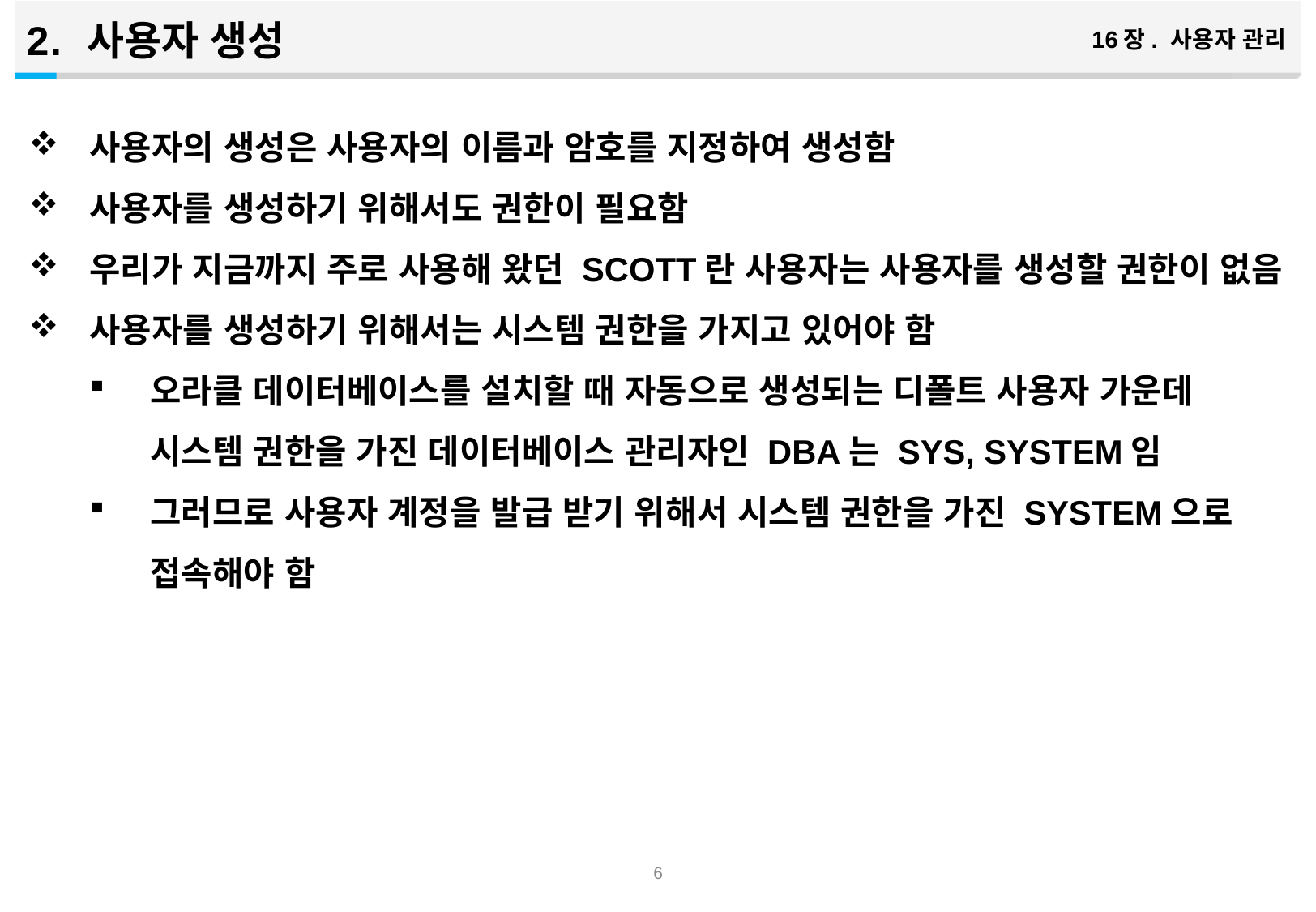

사용자 생성
16장. 사용자 관리
사용자의 생성은 사용자의 이름과 암호를 지정하여 생성함
사용자를 생성하기 위해서도 권한이 필요함
우리가 지금까지 주로 사용해 왔던 SCOTT란 사용자는 사용자를 생성할 권한이 없음
사용자를 생성하기 위해서는 시스템 권한을 가지고 있어야 함
오라클 데이터베이스를 설치할 때 자동으로 생성되는 디폴트 사용자 가운데  시스템 권한을 가진 데이터베이스 관리자인 DBA는 SYS, SYSTEM임
그러므로 사용자 계정을 발급 받기 위해서 시스템 권한을 가진 SYSTEM으로  접속해야 함

6